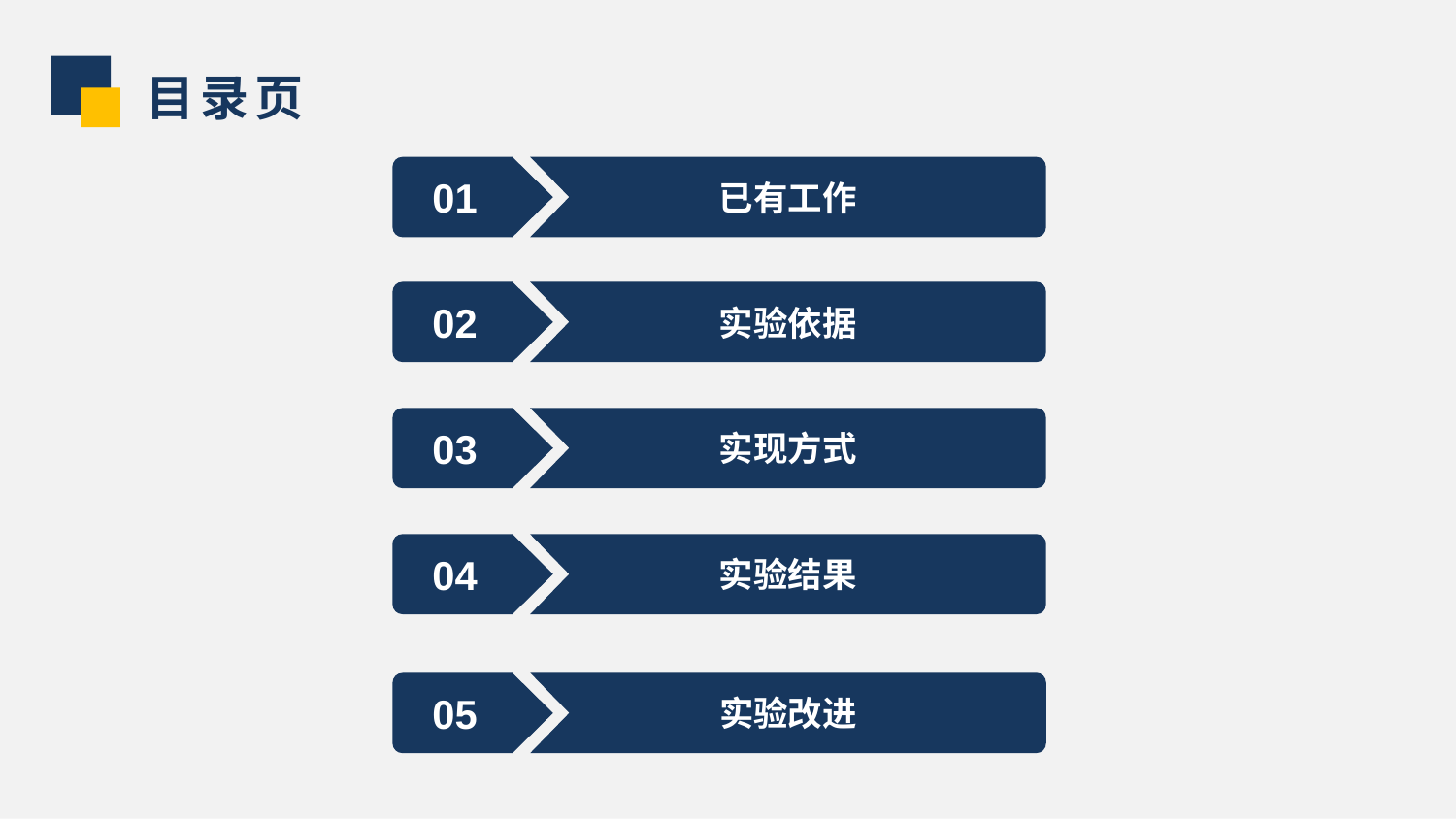

目录页

01
已有工作
02
实验依据
03
实现方式
04
实验结果
实验改进
05